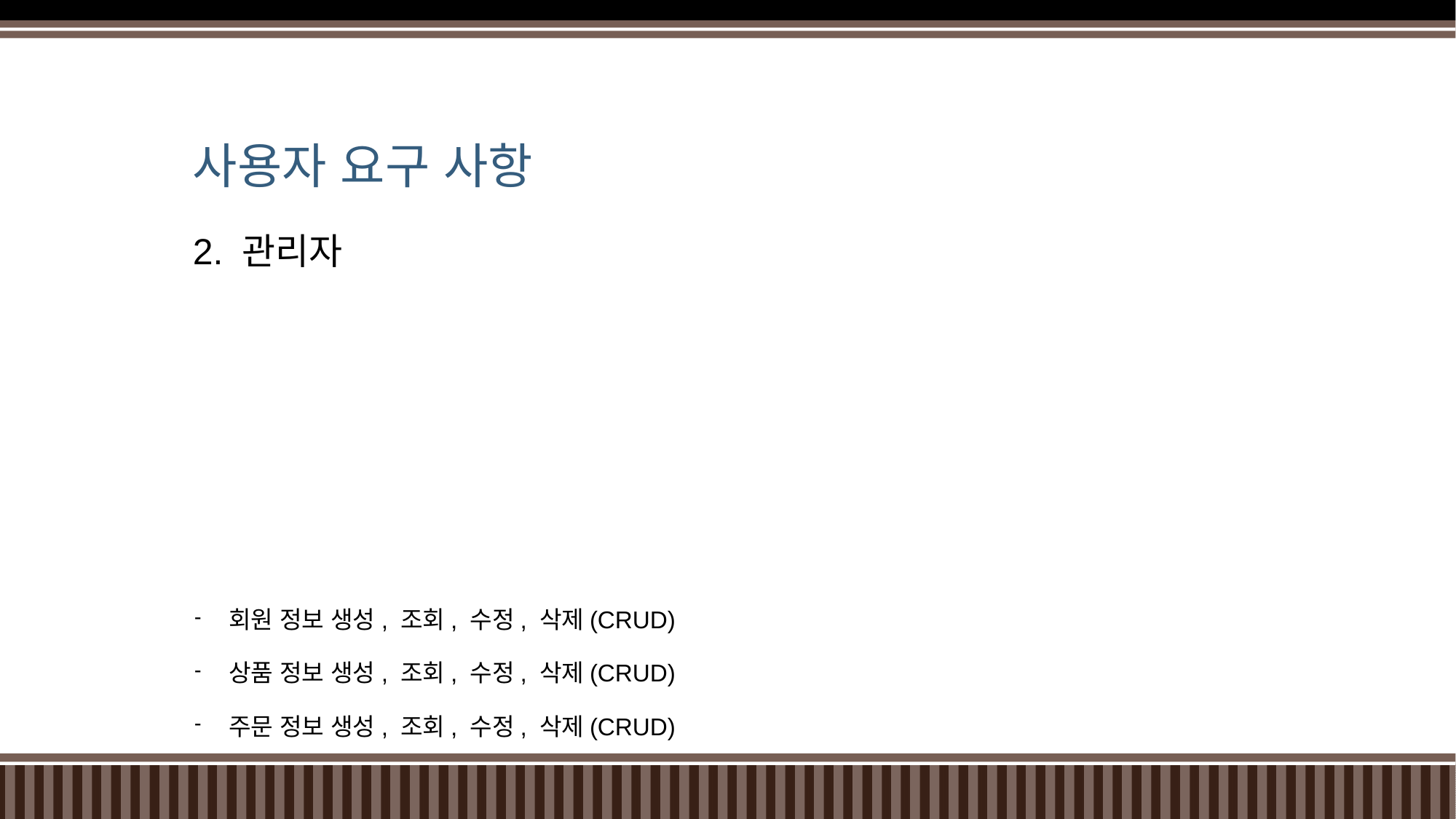

# 사용자 요구 사항
2. 관리자
회원 정보 생성, 조회, 수정, 삭제(CRUD)
상품 정보 생성, 조회, 수정, 삭제(CRUD)
주문 정보 생성, 조회, 수정, 삭제(CRUD)